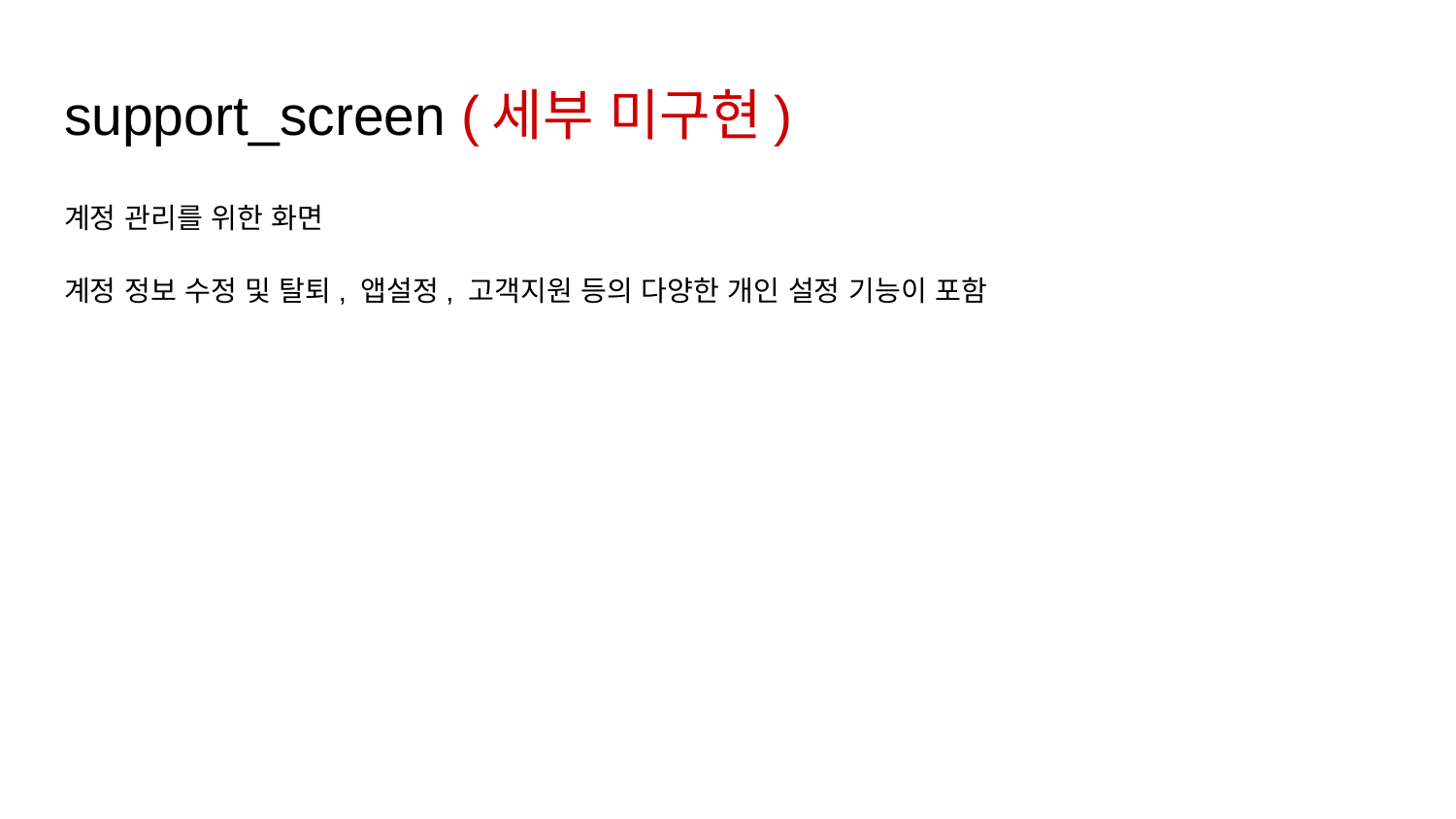

# support_screen (세부 미구현)
계정 관리를 위한 화면

계정 정보 수정 및 탈퇴, 앱설정, 고객지원 등의 다양한 개인 설정 기능이 포함